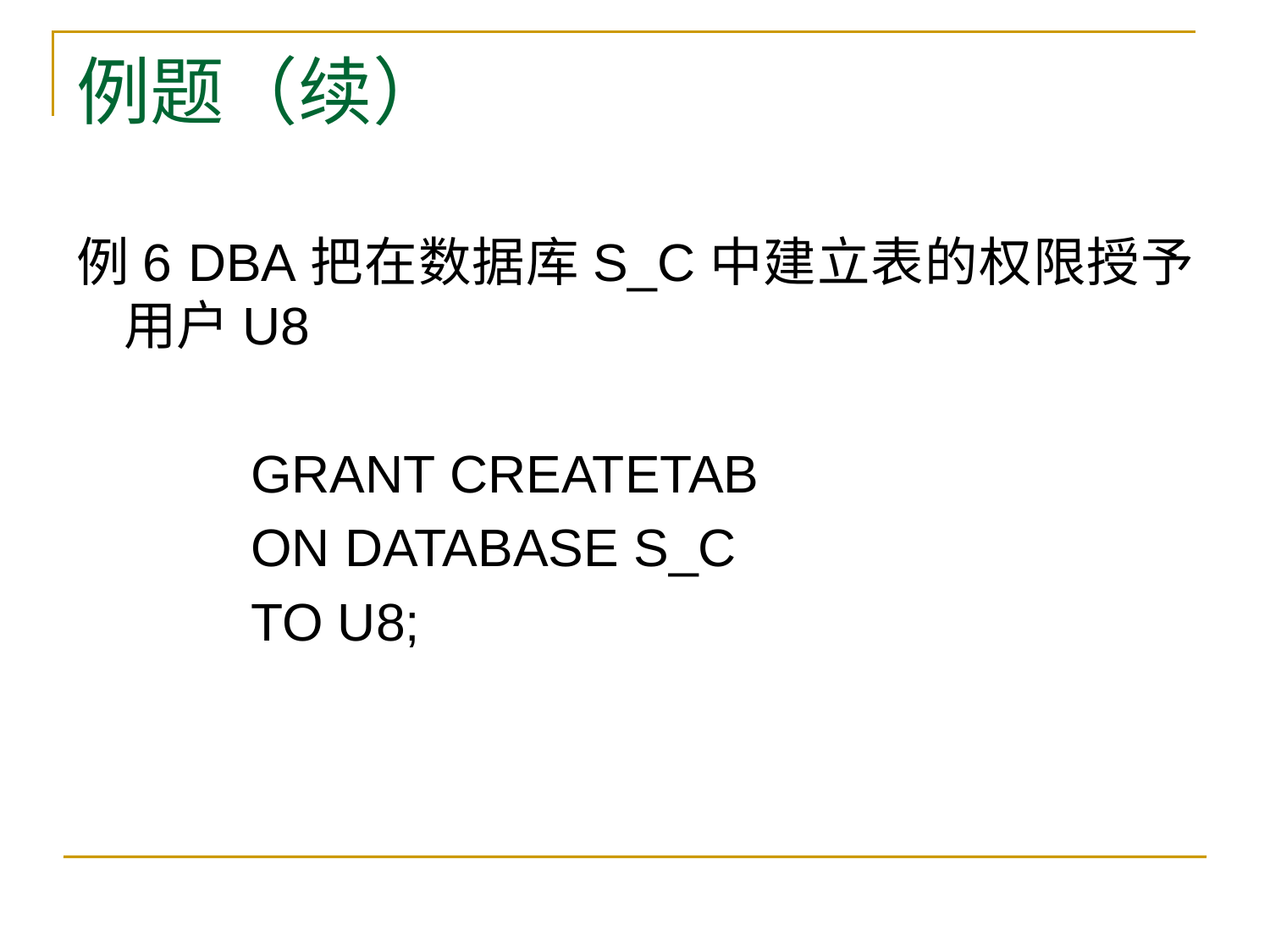

# 例题（续）
例6 DBA把在数据库S_C中建立表的权限授予用户U8

		GRANT CREATETAB
		ON DATABASE S_C
		TO U8;